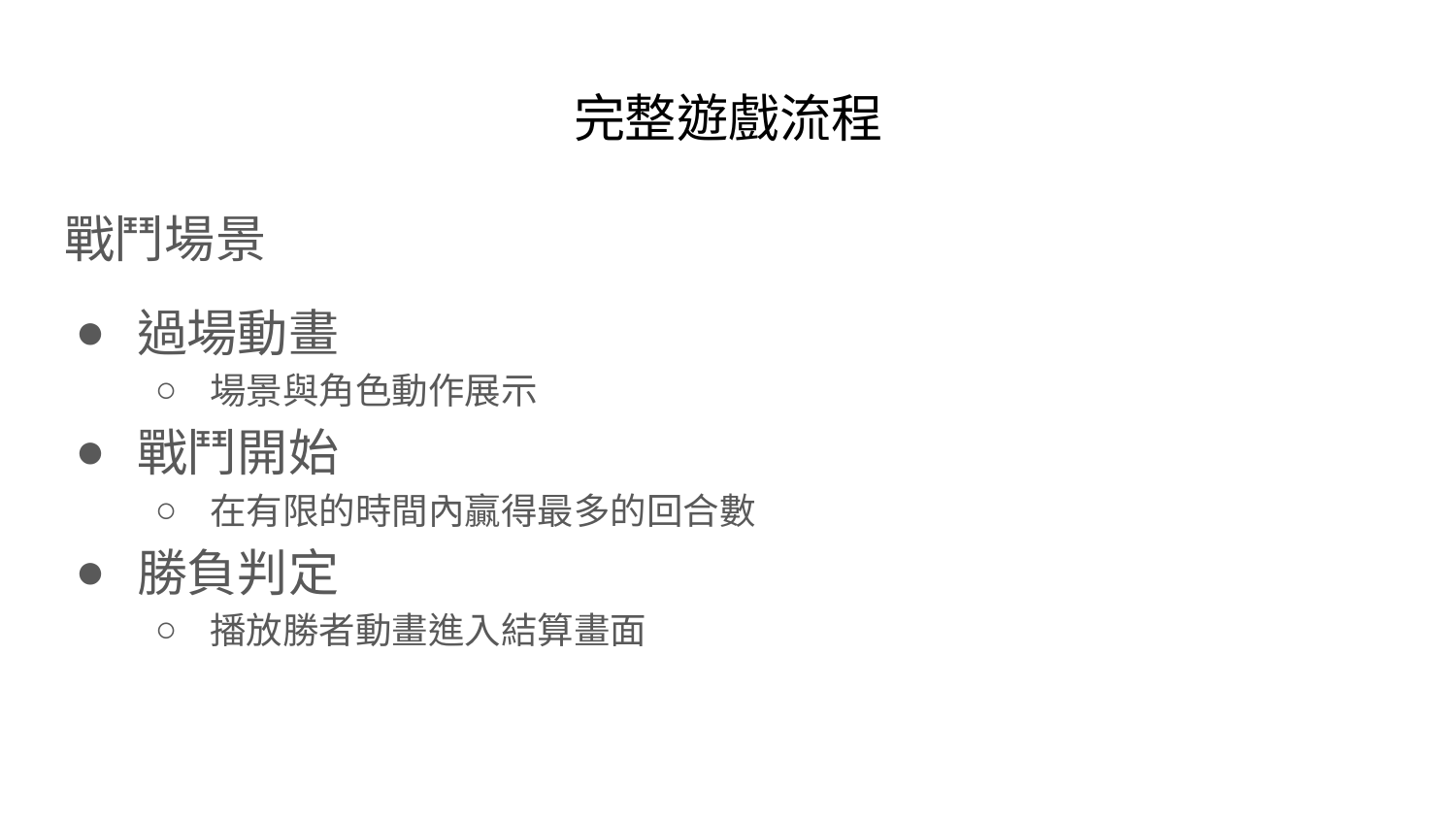

# 完整遊戲流程
戰鬥場景
過場動畫
場景與角色動作展示
戰鬥開始
在有限的時間內贏得最多的回合數
勝負判定
播放勝者動畫進入結算畫面